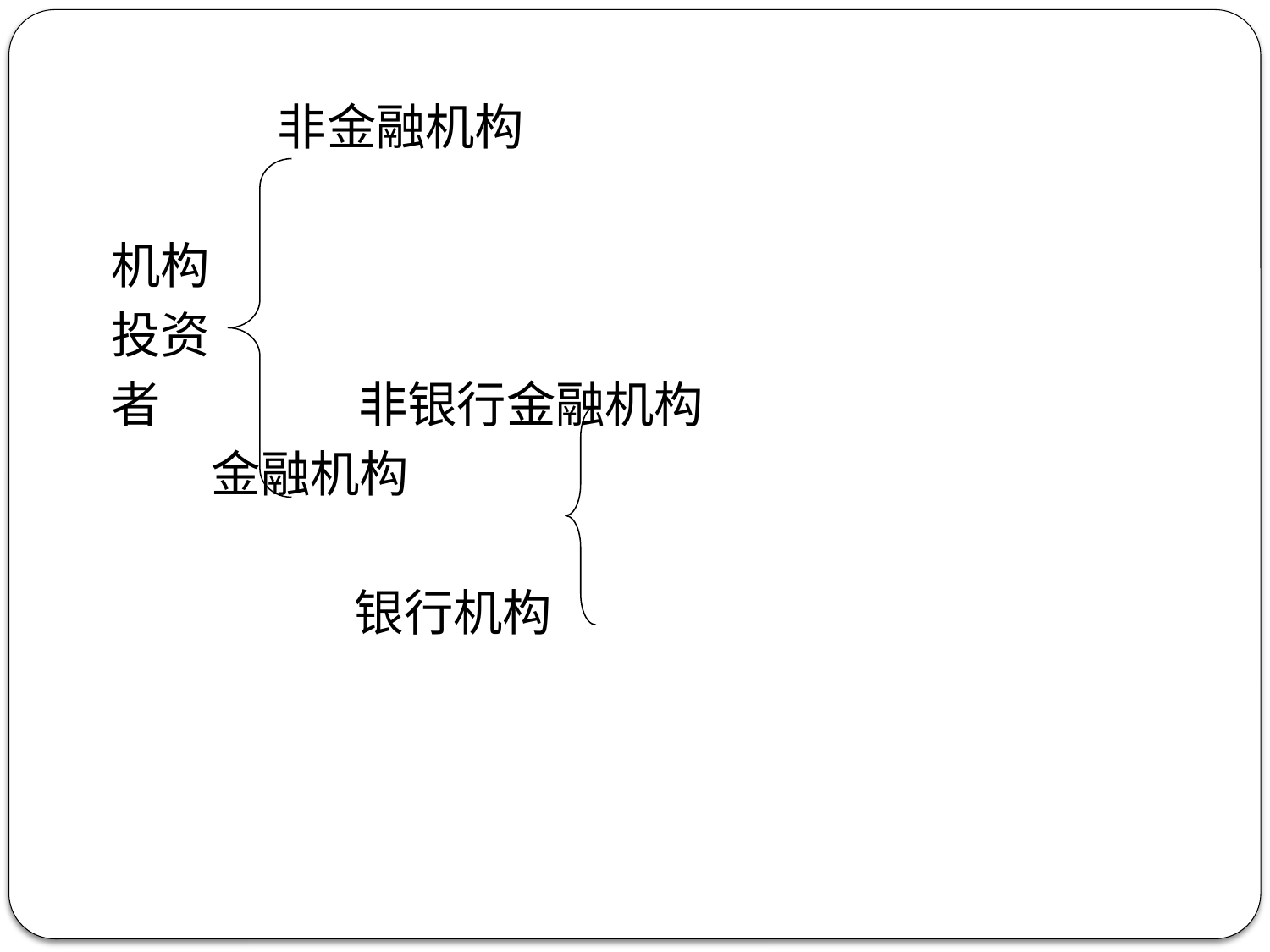

非金融机构

机构
投资
者                  非银行金融机构
        金融机构

                     银行机构